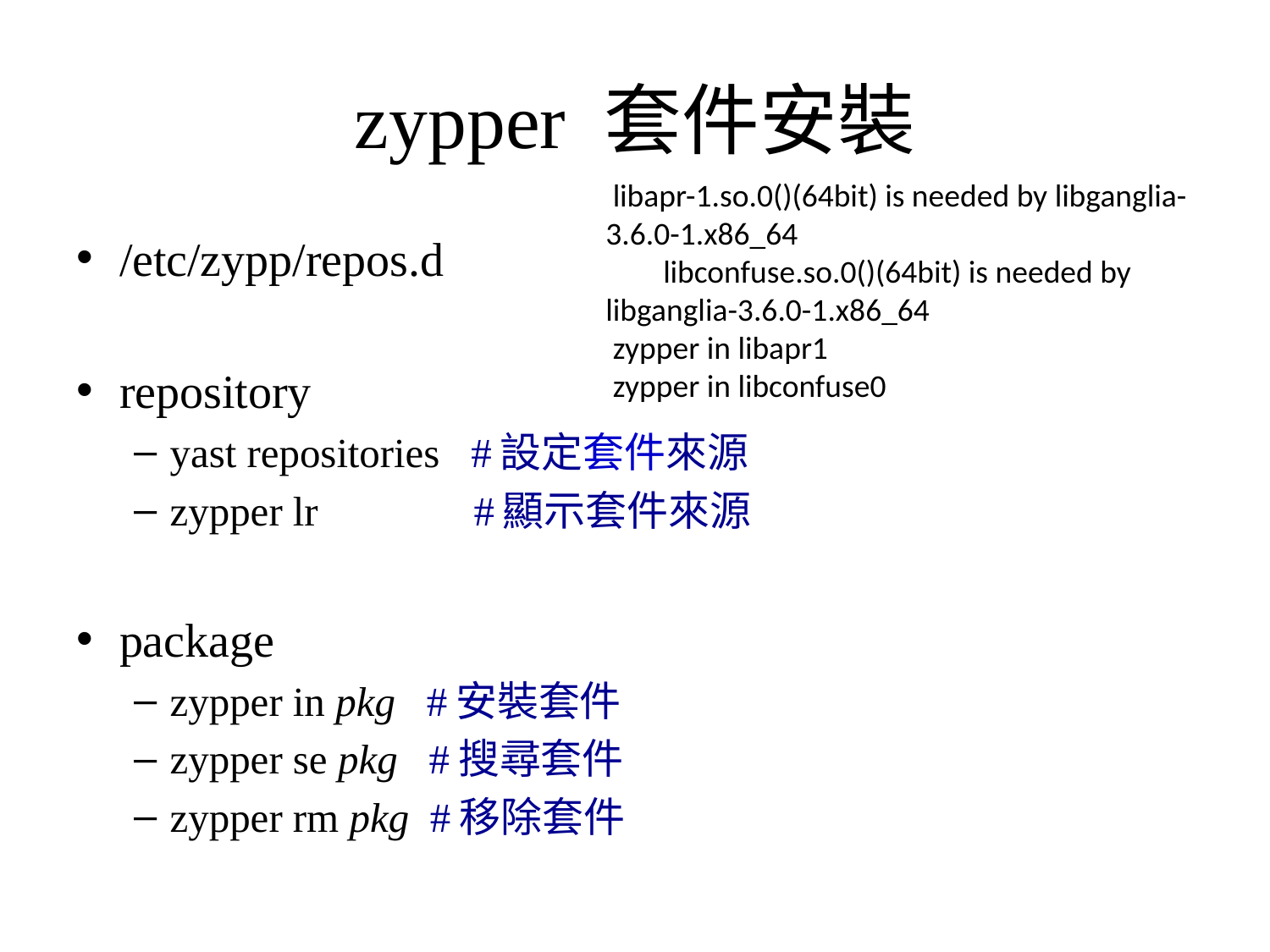

# zypper 套件安裝
 libapr-1.so.0()(64bit) is needed by libganglia-3.6.0-1.x86_64
        libconfuse.so.0()(64bit) is needed by libganglia-3.6.0-1.x86_64
 zypper in libapr1
 zypper in libconfuse0
/etc/zypp/repos.d

repository
yast repositories   #設定套件來源
zypper lr               #顯示套件來源

package
zypper in pkg   #安裝套件
zypper se pkg   #搜尋套件
zypper rm pkg  #移除套件